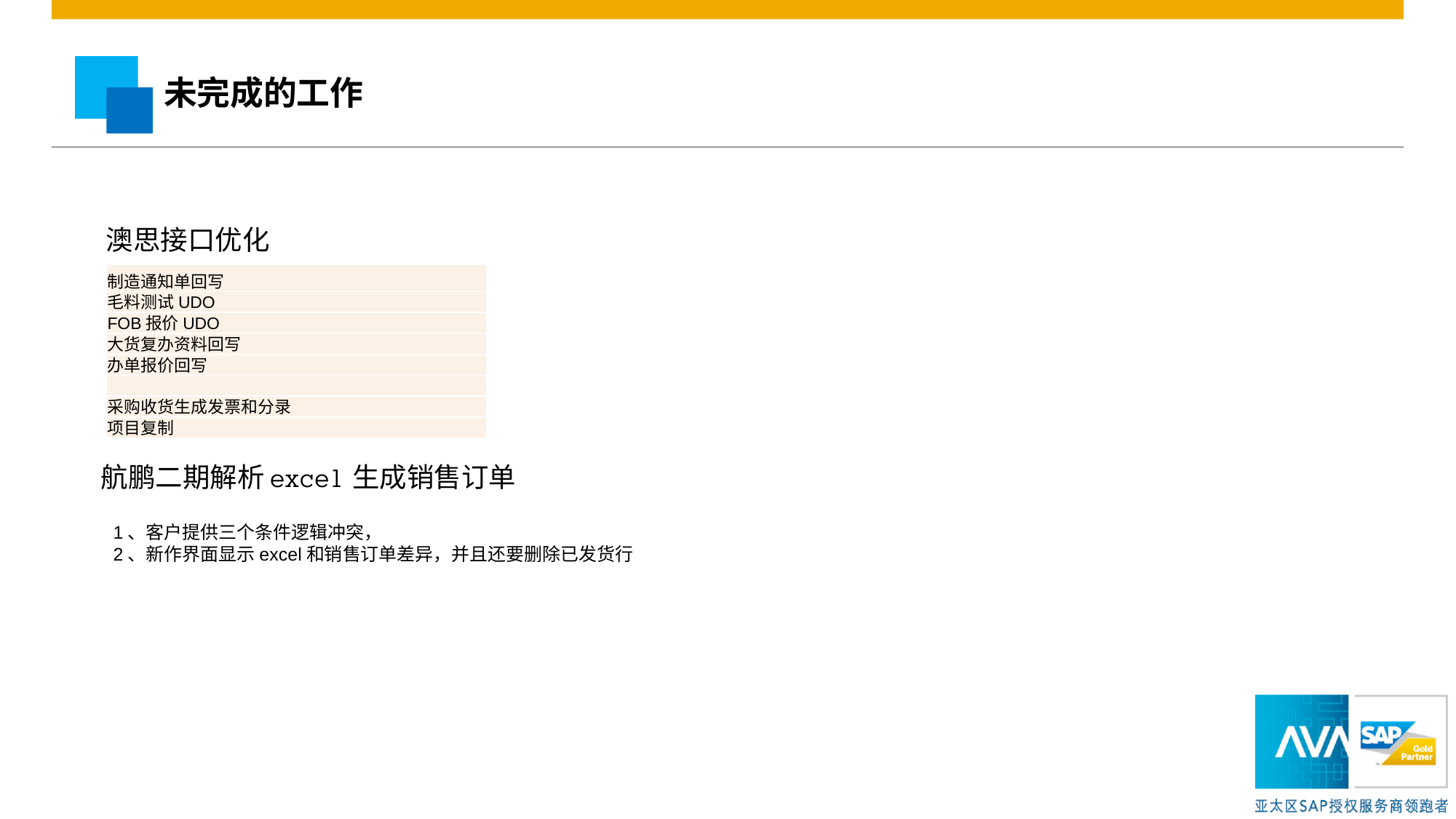

未完成的工作
澳思接口优化
| 制造通知单回写 |
| --- |
| 毛料测试UDO |
| FOB报价UDO |
| 大货复办资料回写 |
| 办单报价回写 |
|  |
| 采购收货生成发票和分录 |
| 项目复制 |
航鹏二期解析excel生成销售订单
1、客户提供三个条件逻辑冲突，
2、新作界面显示excel和销售订单差异，并且还要删除已发货行